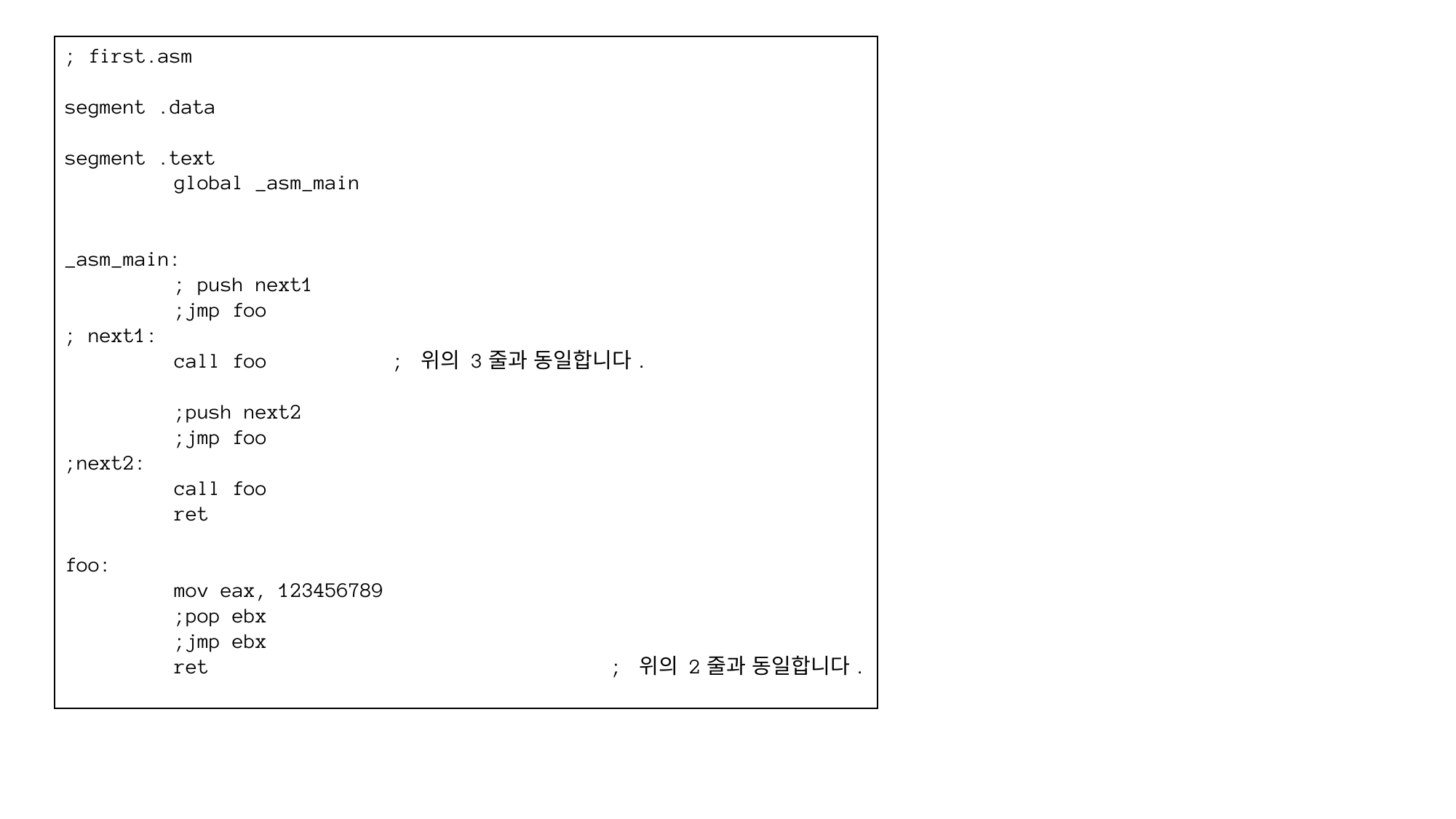

; first.asm

segment .data

segment .text
	global _asm_main

_asm_main:
	; push next1
	;jmp foo
; next1:
	call foo		; 위의 3줄과 동일합니다.

	;push next2
	;jmp foo
;next2:
	call foo
	ret

foo:
	mov eax, 123456789
	;pop ebx
	;jmp ebx
	ret				; 위의 2줄과 동일합니다.